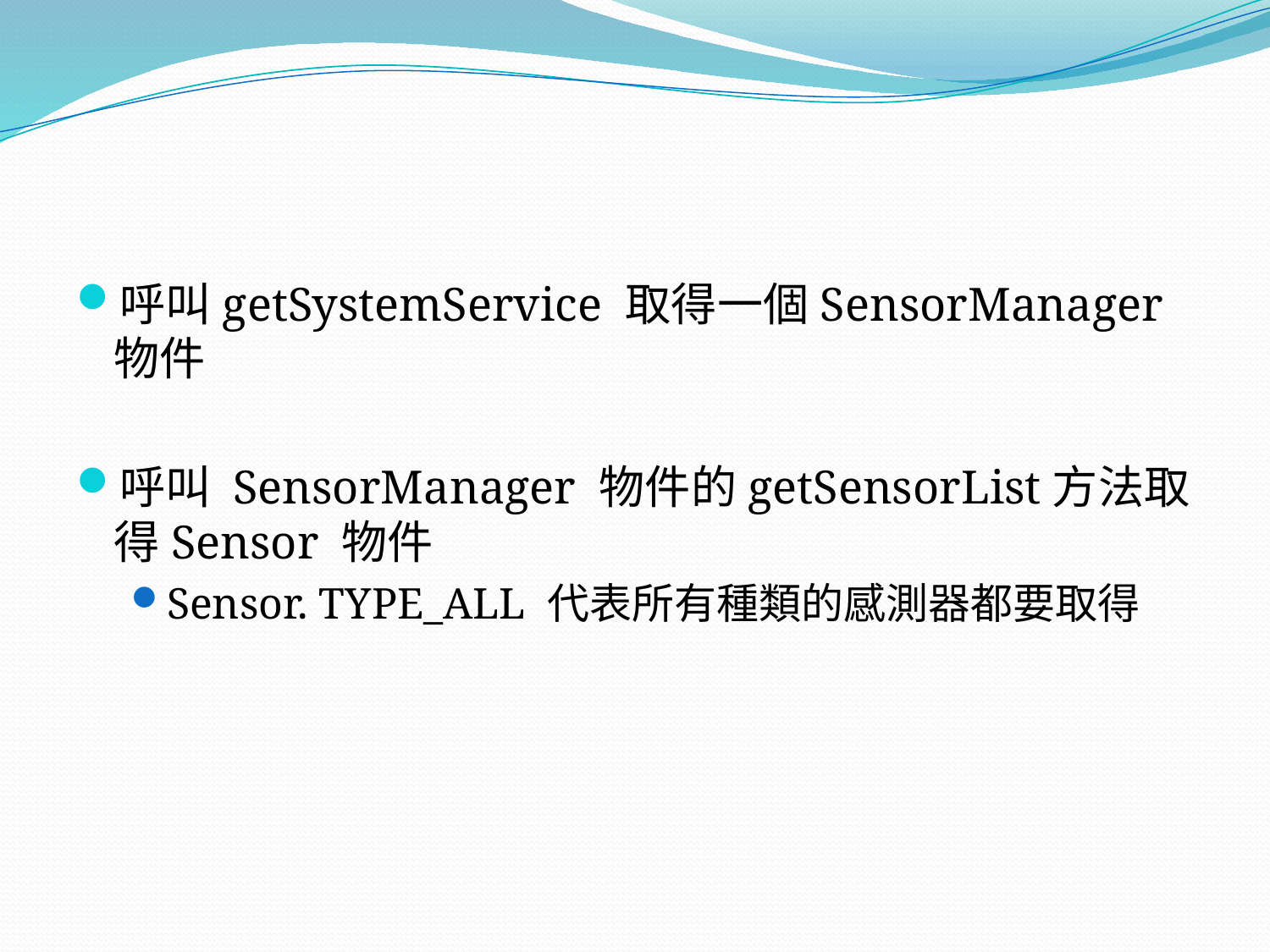

#
呼叫getSystemService 取得一個SensorManager 物件

呼叫 SensorManager 物件的getSensorList方法取得Sensor 物件
Sensor. TYPE_ALL 代表所有種類的感測器都要取得